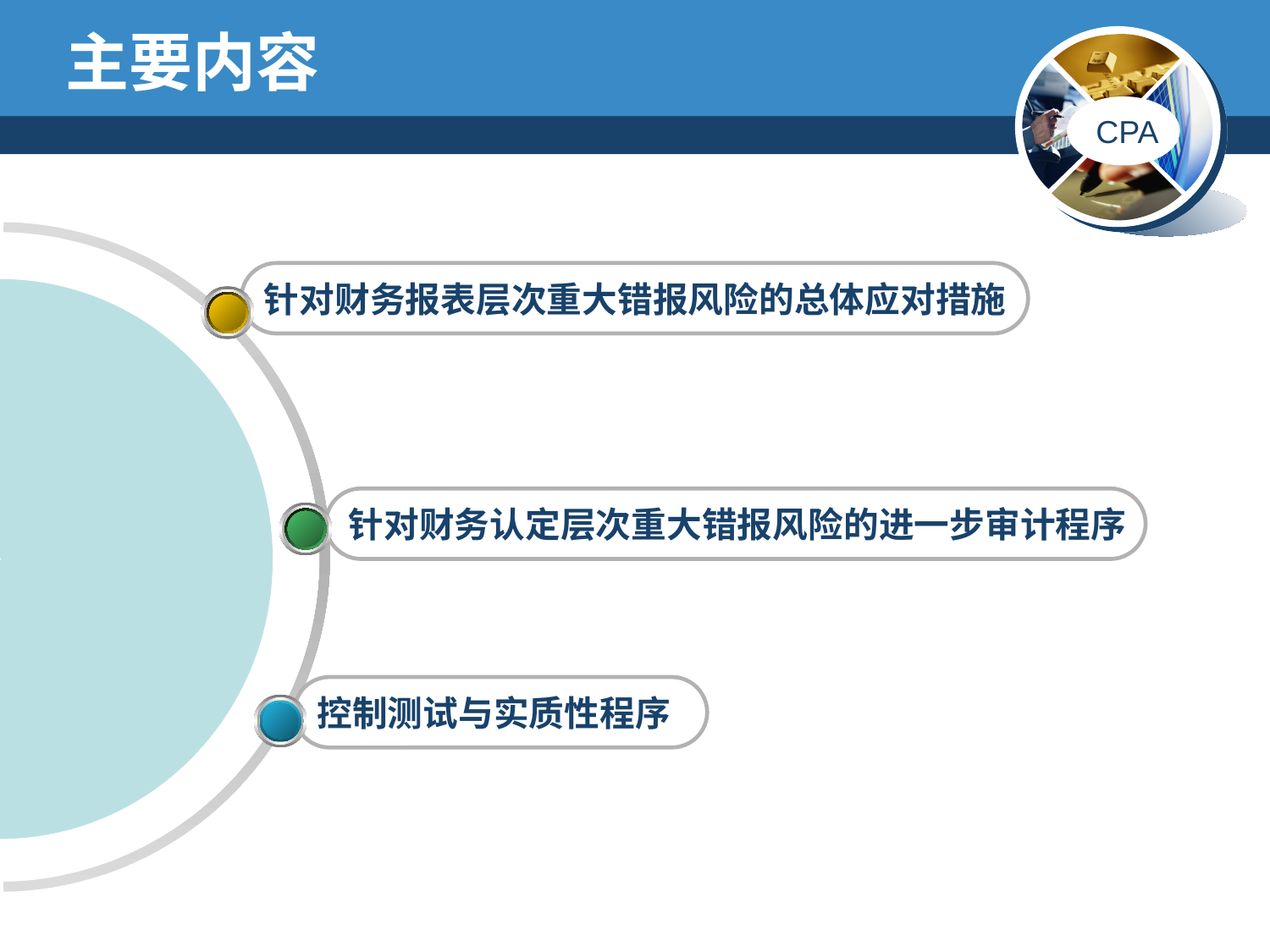

# 主要内容

针对财务报表层次重大错报风险的总体应对措施

针对财务认定层次重大错报风险的进一步审计程序

控制测试与实质性程序